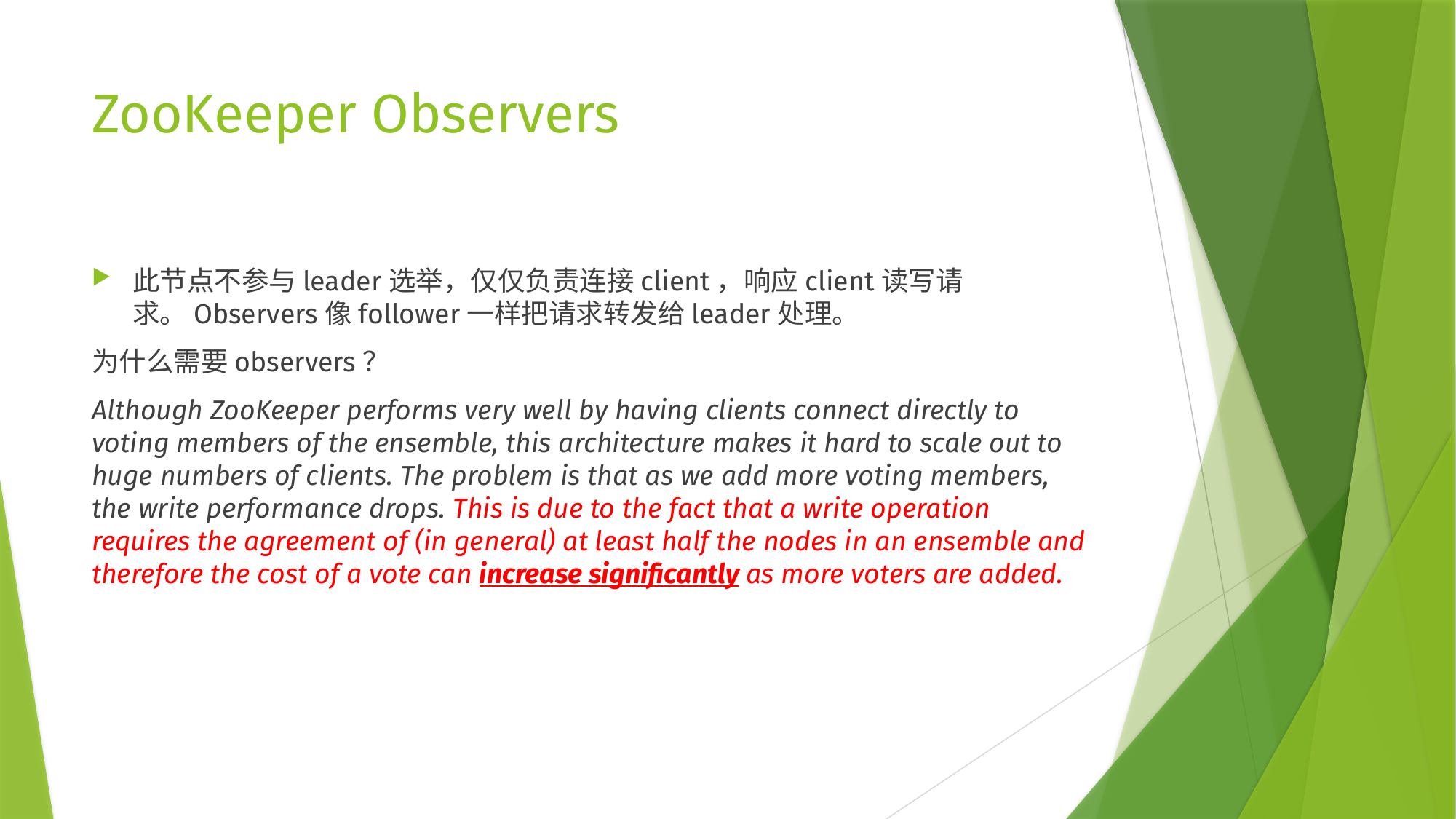

# ZooKeeper Observers
此节点不参与leader选举，仅仅负责连接client，响应client读写请求。Observers像follower一样把请求转发给leader处理。
为什么需要observers？
Although ZooKeeper performs very well by having clients connect directly to voting members of the ensemble, this architecture makes it hard to scale out to huge numbers of clients. The problem is that as we add more voting members, the write performance drops. This is due to the fact that a write operation requires the agreement of (in general) at least half the nodes in an ensemble and therefore the cost of a vote can increase significantly as more voters are added.